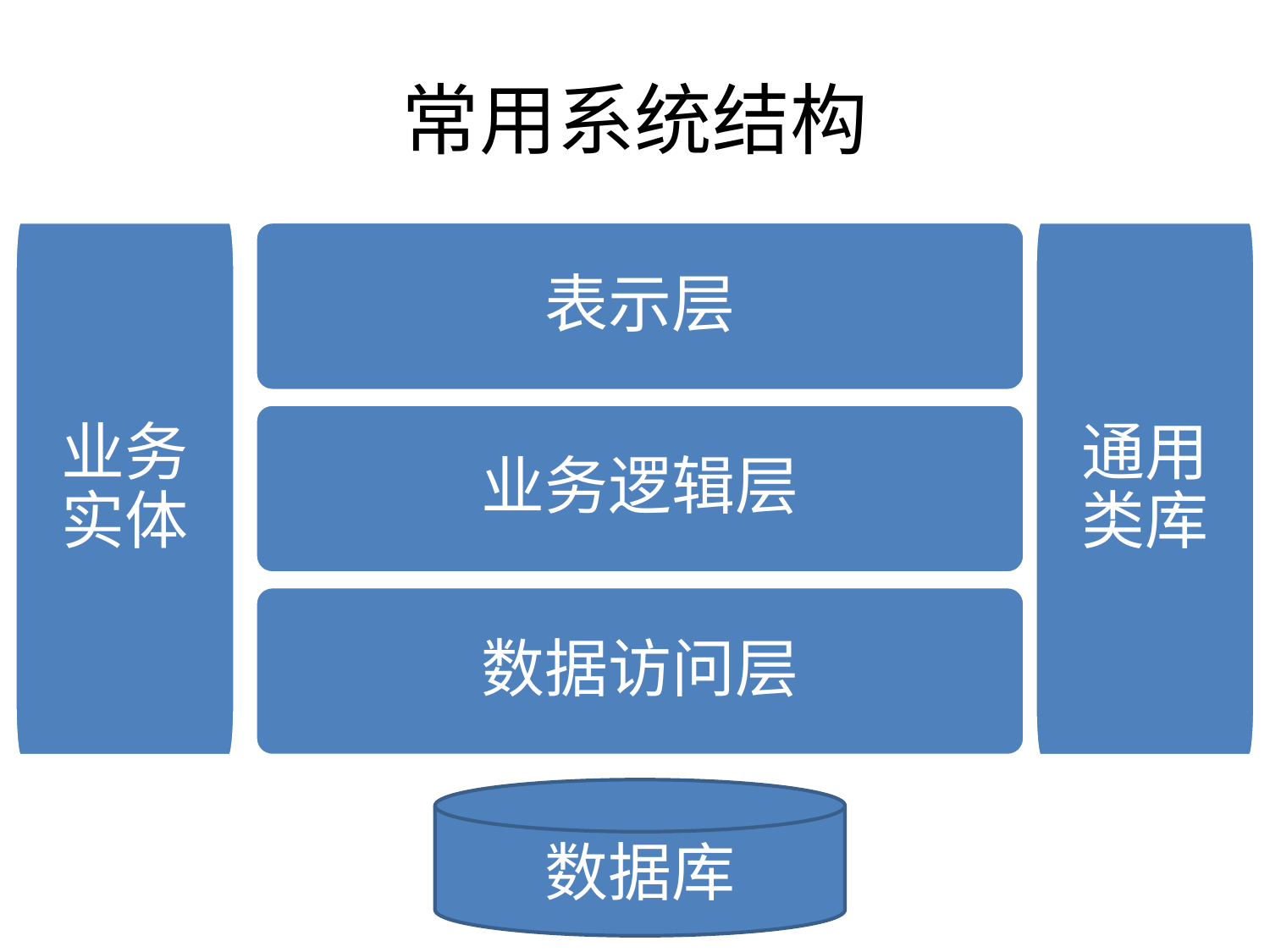

# 常用系统结构
业务实体
表示层
业务逻辑层
数据访问层
通用类库
数据库